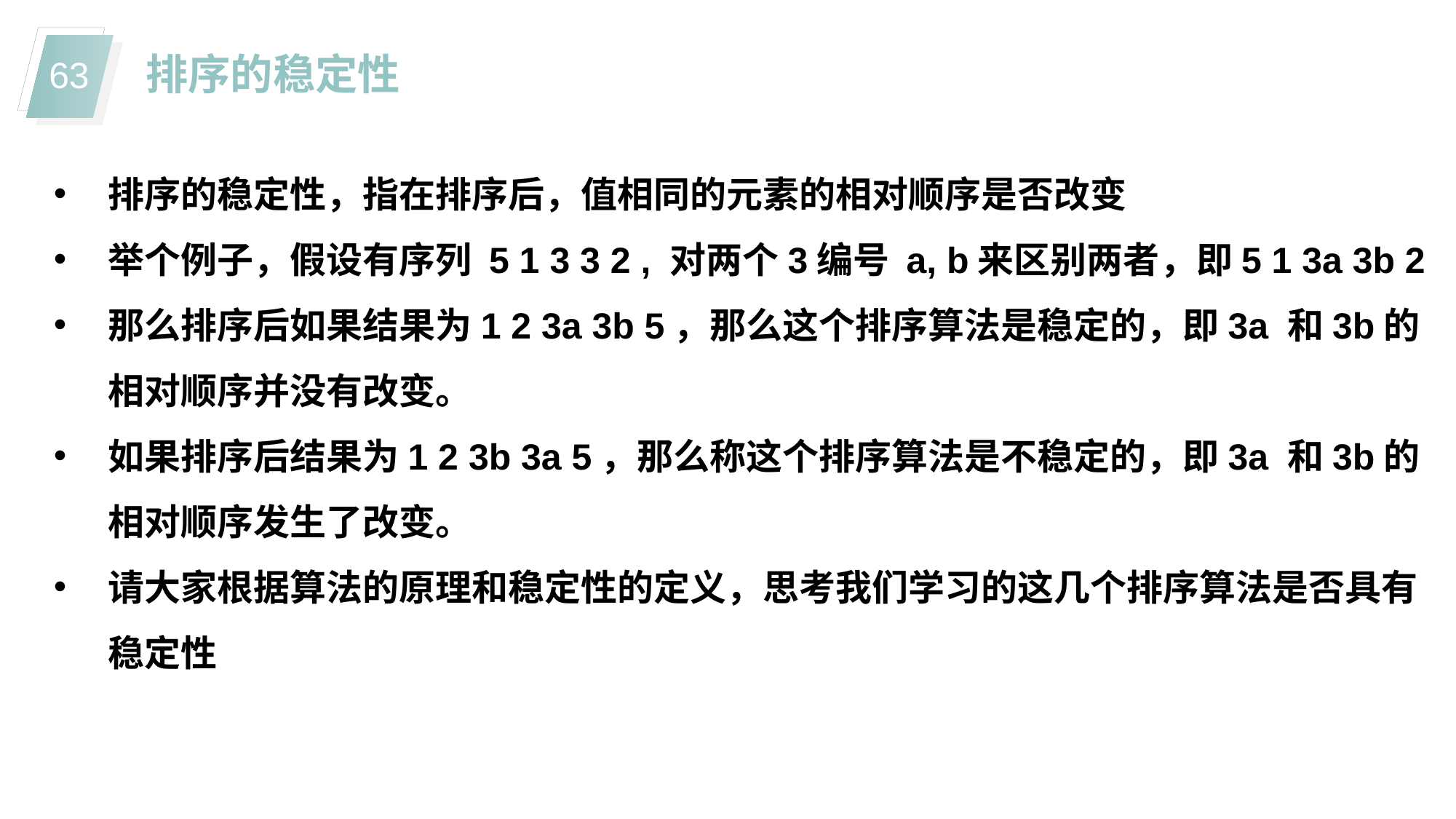

排序的稳定性
排序的稳定性，指在排序后，值相同的元素的相对顺序是否改变
举个例子，假设有序列 5 1 3 3 2 , 对两个3编号 a, b来区别两者，即5 1 3a 3b 2
那么排序后如果结果为1 2 3a 3b 5，那么这个排序算法是稳定的，即3a 和3b的相对顺序并没有改变。
如果排序后结果为1 2 3b 3a 5，那么称这个排序算法是不稳定的，即3a 和3b的相对顺序发生了改变。
请大家根据算法的原理和稳定性的定义，思考我们学习的这几个排序算法是否具有稳定性